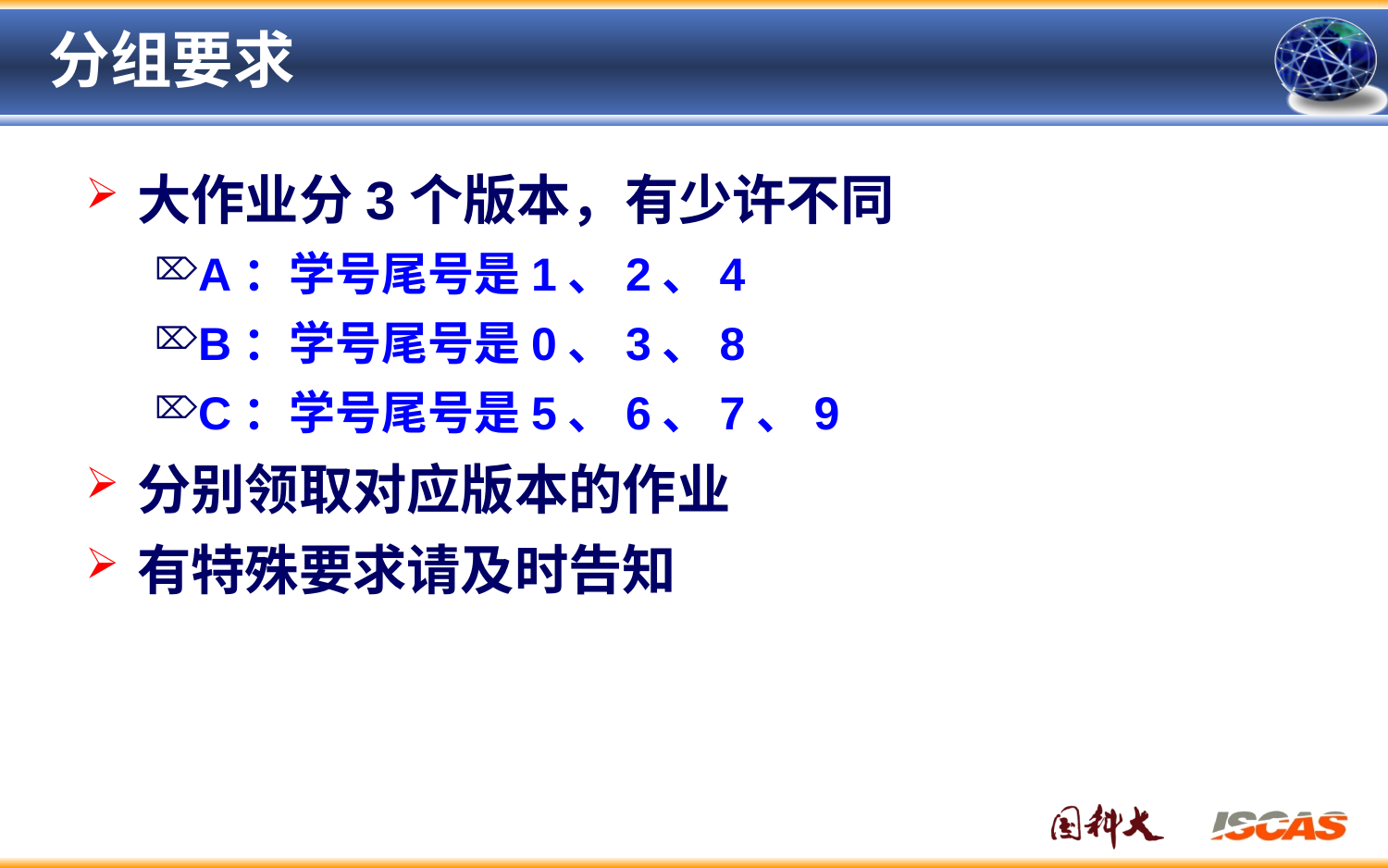

# 分组要求
大作业分3个版本，有少许不同
A：学号尾号是1、2、4
B：学号尾号是0、3、8
C：学号尾号是5、6、7、9
分别领取对应版本的作业
有特殊要求请及时告知